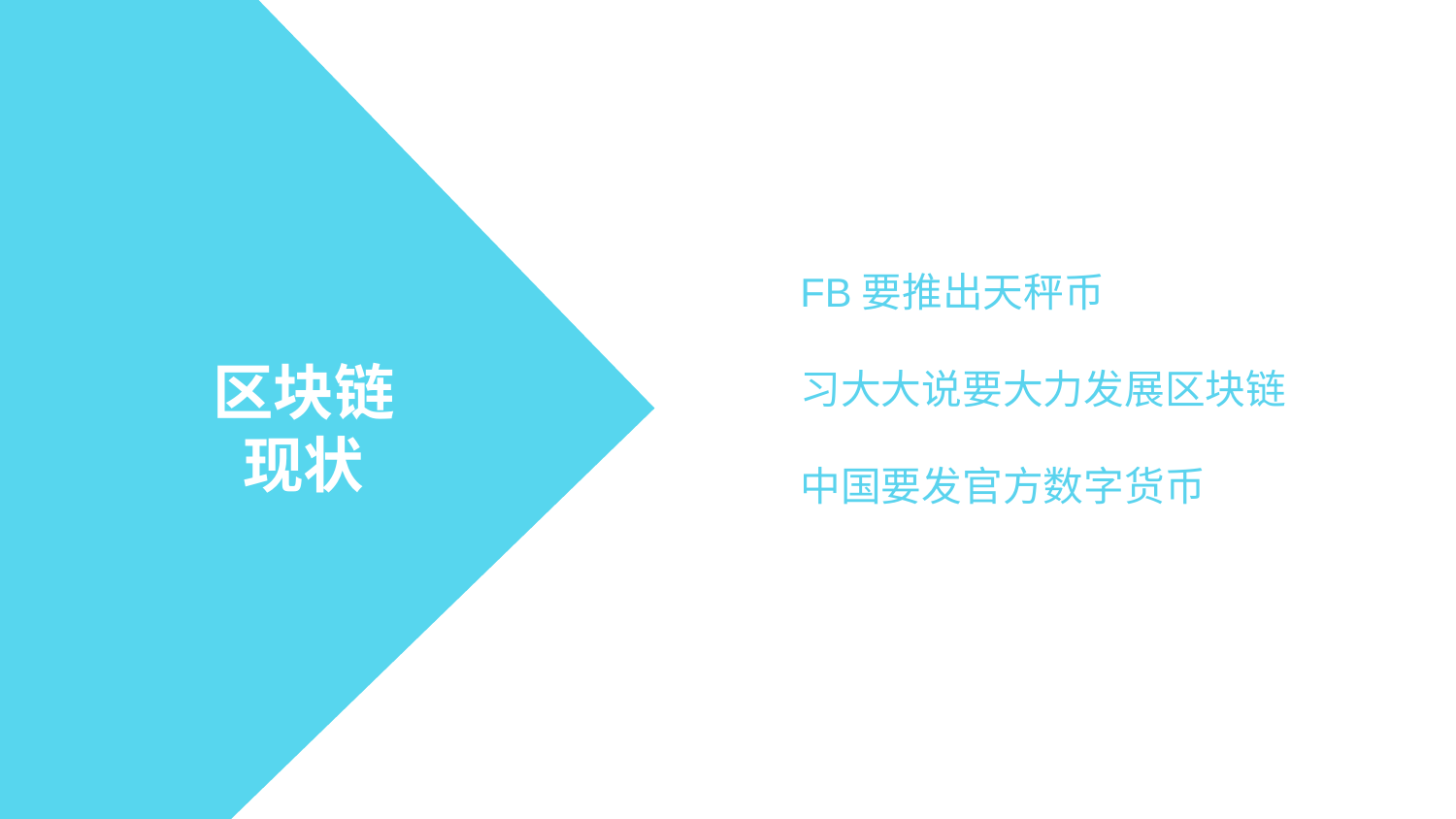

FB要推出天秤币

习大大说要大力发展区块链

中国要发官方数字货币
# 区块链 现状